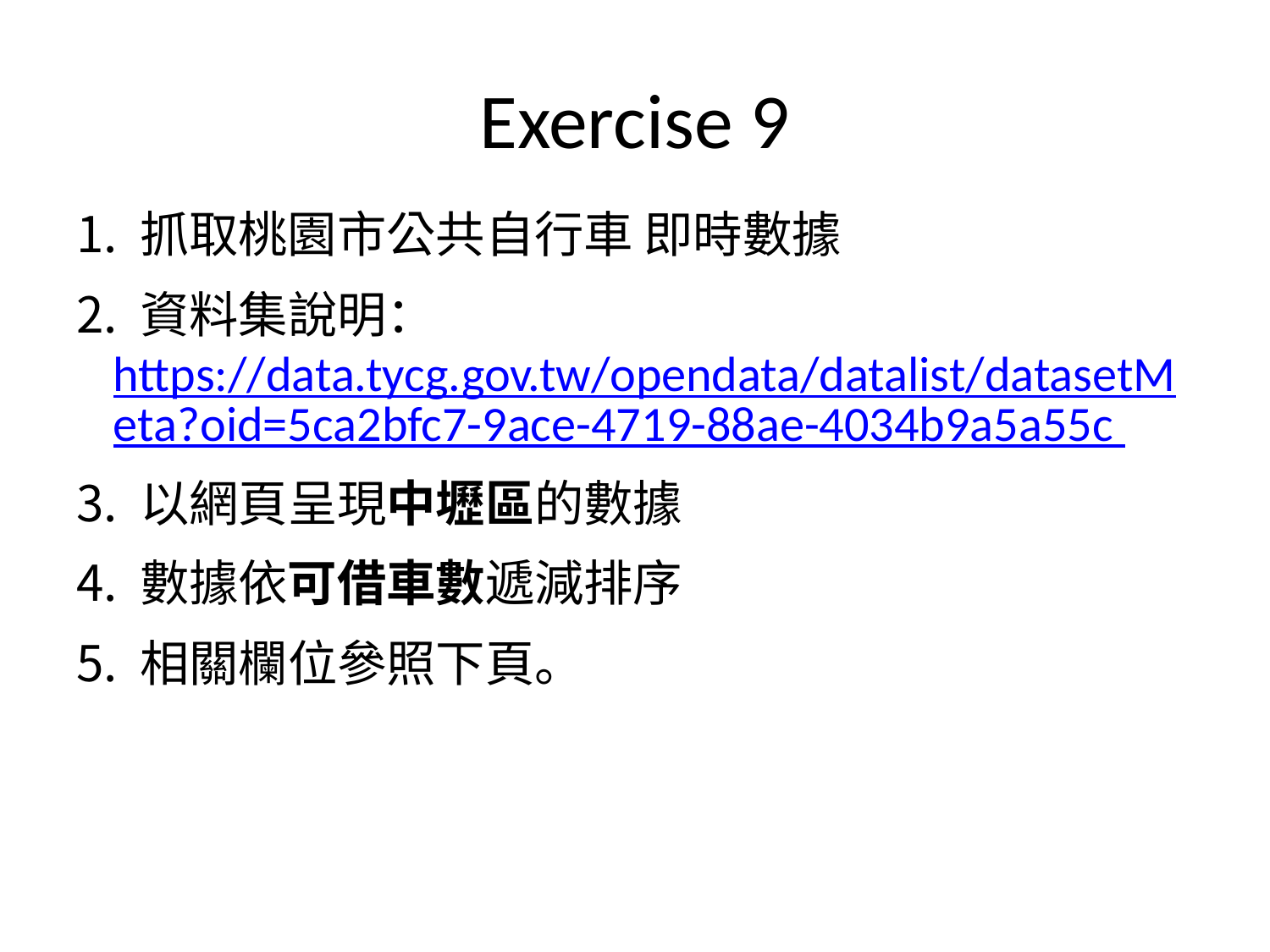

# Exercise 9
 抓取桃園市公共自行車 即時數據
 資料集說明： https://data.tycg.gov.tw/opendata/datalist/datasetMeta?oid=5ca2bfc7-9ace-4719-88ae-4034b9a5a55c
 以網頁呈現中壢區的數據
 數據依可借車數遞減排序
 相關欄位參照下頁。